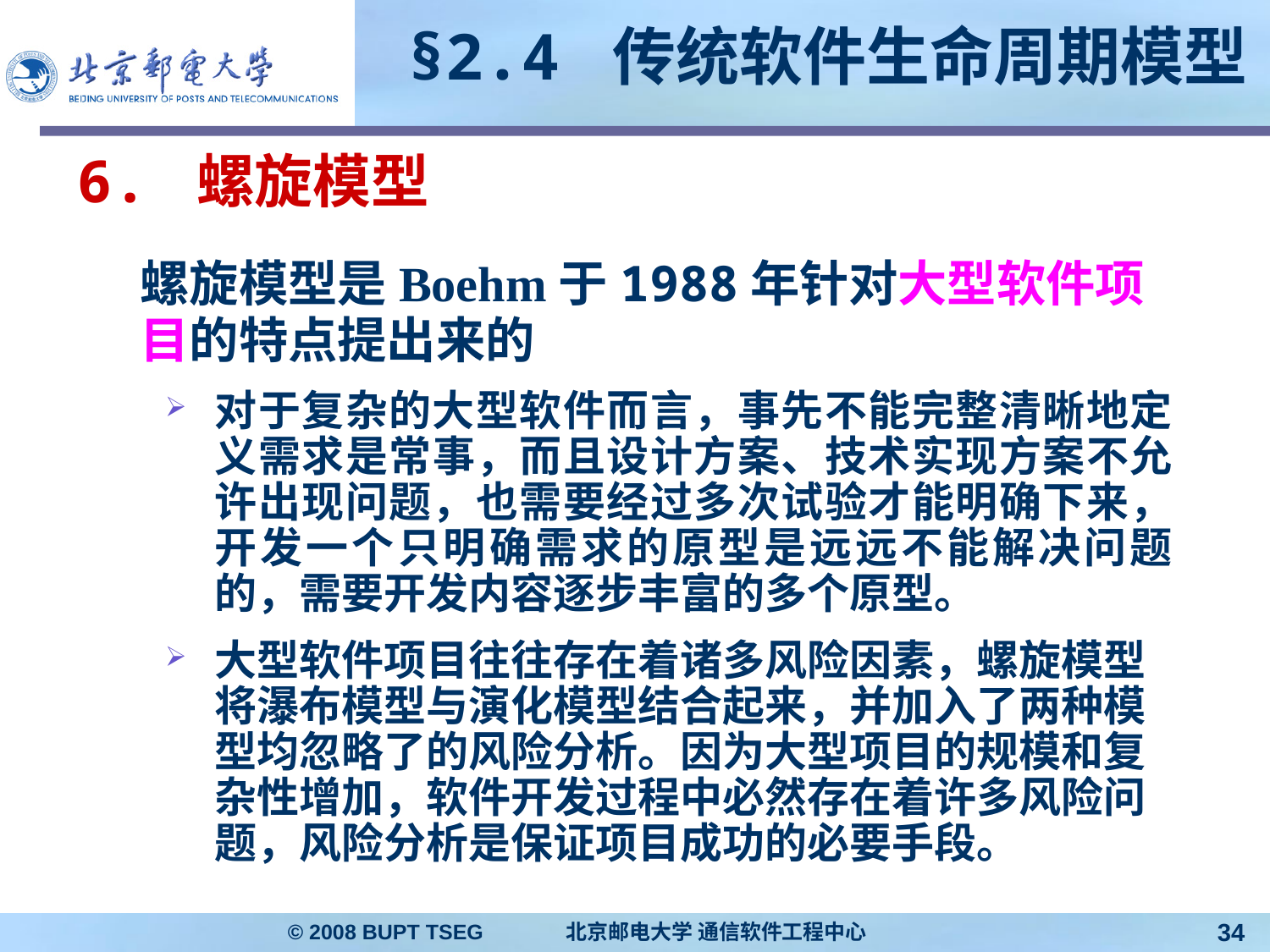

# §2.4 传统软件生命周期模型
6. 螺旋模型
	螺旋模型是Boehm于1988年针对大型软件项目的特点提出来的
对于复杂的大型软件而言，事先不能完整清晰地定义需求是常事，而且设计方案、技术实现方案不允许出现问题，也需要经过多次试验才能明确下来，开发一个只明确需求的原型是远远不能解决问题的，需要开发内容逐步丰富的多个原型。
大型软件项目往往存在着诸多风险因素，螺旋模型将瀑布模型与演化模型结合起来，并加入了两种模型均忽略了的风险分析。因为大型项目的规模和复杂性增加，软件开发过程中必然存在着许多风险问题，风险分析是保证项目成功的必要手段。
© 2008 BUPT TSEG             北京邮电大学 通信软件工程中心